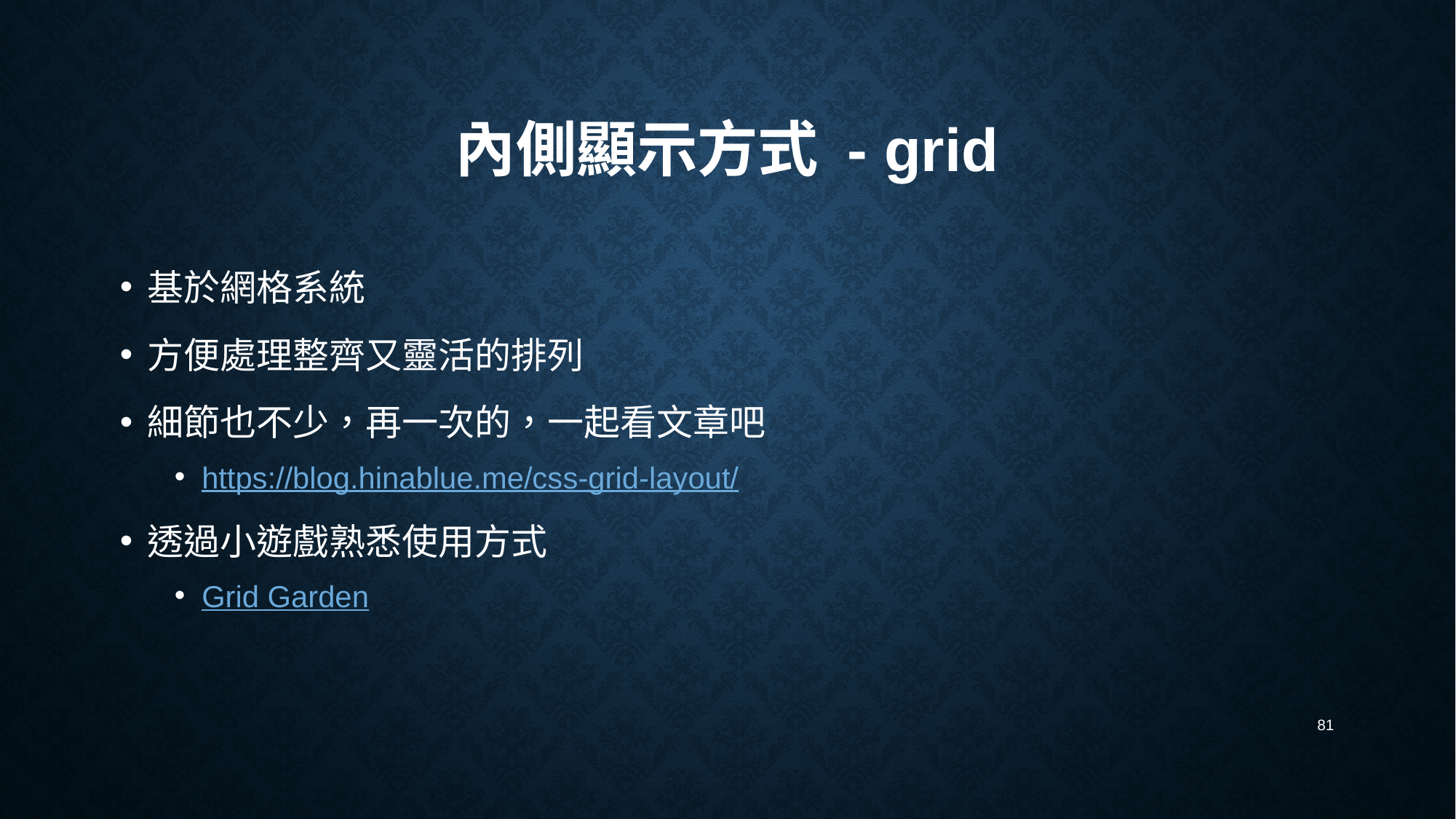

# 內側顯示方式 - grid
基於網格系統
方便處理整齊又靈活的排列
細節也不少，再一次的，一起看文章吧
https://blog.hinablue.me/css-grid-layout/
透過小遊戲熟悉使用方式
Grid Garden
81